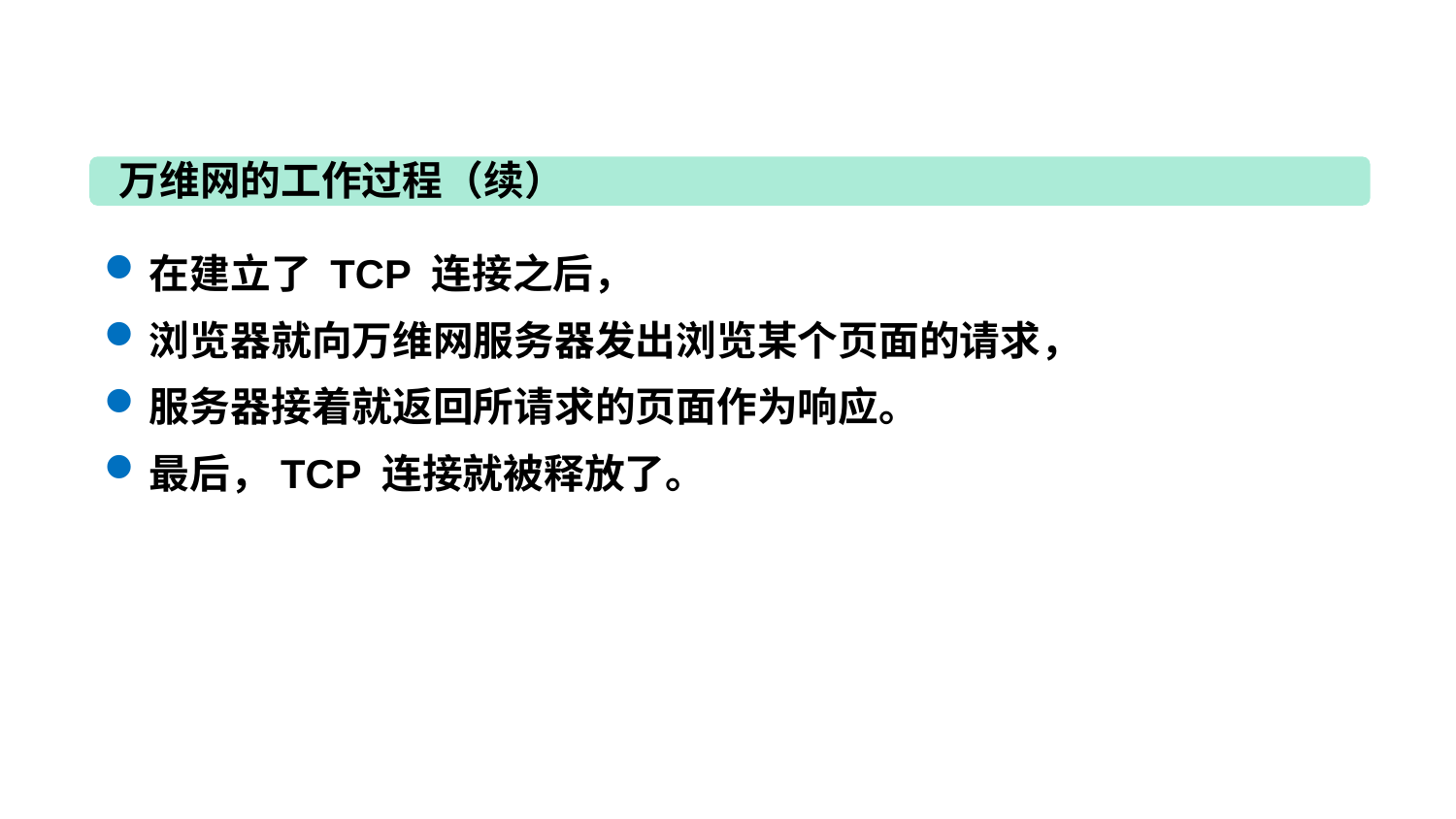

万维网的工作过程（续）

在建立了 TCP 连接之后，
浏览器就向万维网服务器发出浏览某个页面的请求，
服务器接着就返回所请求的页面作为响应。
最后，TCP 连接就被释放了。
61